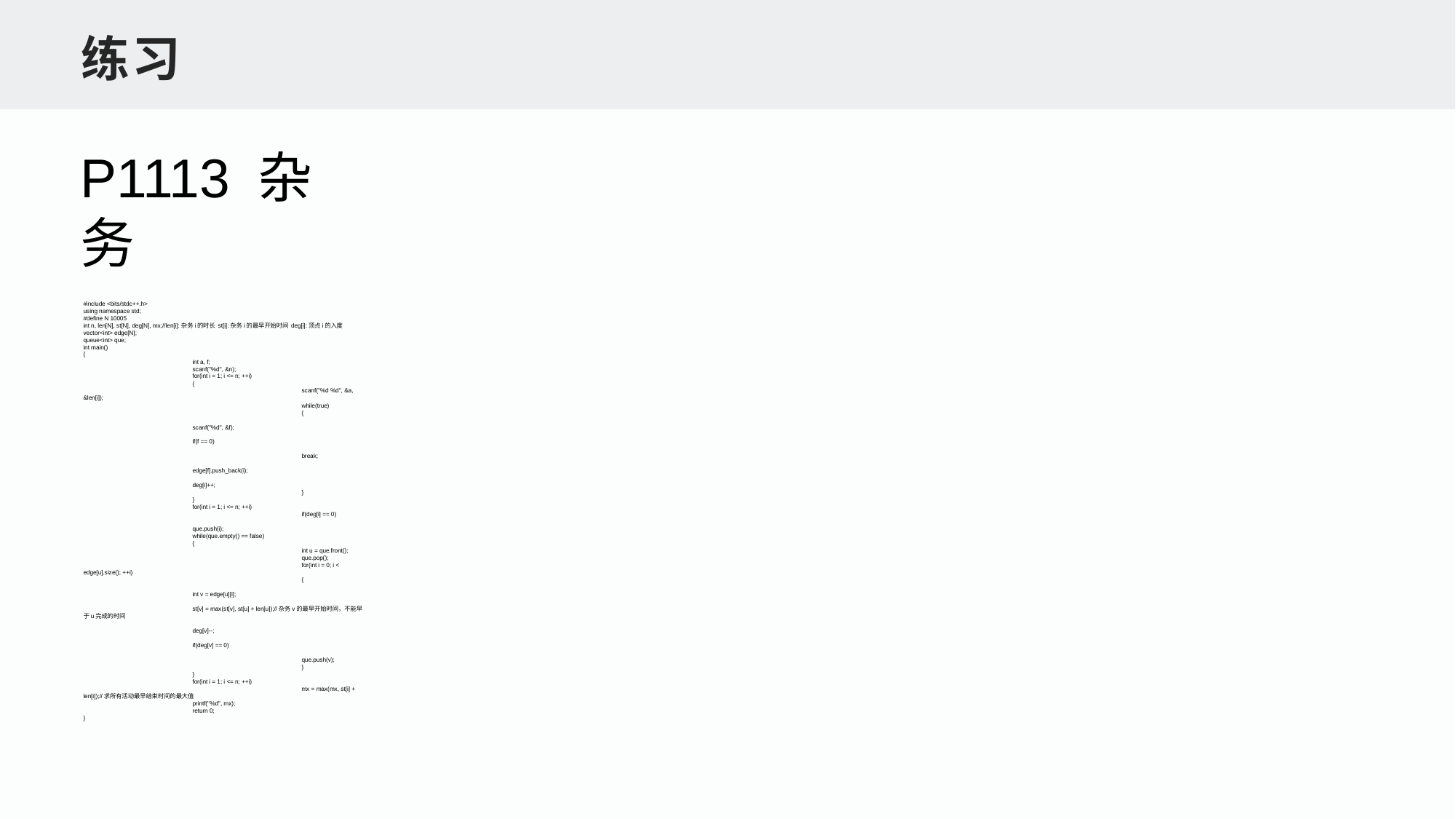

练习
P1113 杂务
#include <bits/stdc++.h>
using namespace std;
#define N 10005
int n, len[N], st[N], deg[N], mx;//len[i]:杂务i的时长 st[i]:杂务i的最早开始时间 deg[i]:顶点i的入度
vector<int> edge[N];
queue<int> que;
int main()
{
	int a, f;
	scanf("%d", &n);
   	for(int i = 1; i <= n; ++i)
	{
		scanf("%d %d", &a, &len[i]);
		while(true)
		{
			scanf("%d", &f);
			if(f == 0)
				break;
			edge[f].push_back(i);
			deg[i]++;
		}
	}
	for(int i = 1; i <= n; ++i)
		if(deg[i] == 0)
			que.push(i);
	while(que.empty() == false)
	{
		int u = que.front();
		que.pop();
		for(int i = 0; i < edge[u].size(); ++i)
		{
			int v = edge[u][i];
			st[v] = max(st[v], st[u] + len[u]);//杂务v的最早开始时间，不能早于u完成的时间
			deg[v]--;
			if(deg[v] == 0)
				que.push(v);
		}
	}
	for(int i = 1; i <= n; ++i)
		mx = max(mx, st[i] + len[i]);//求所有活动最早结束时间的最大值
	printf("%d", mx);
	return 0;
}
12